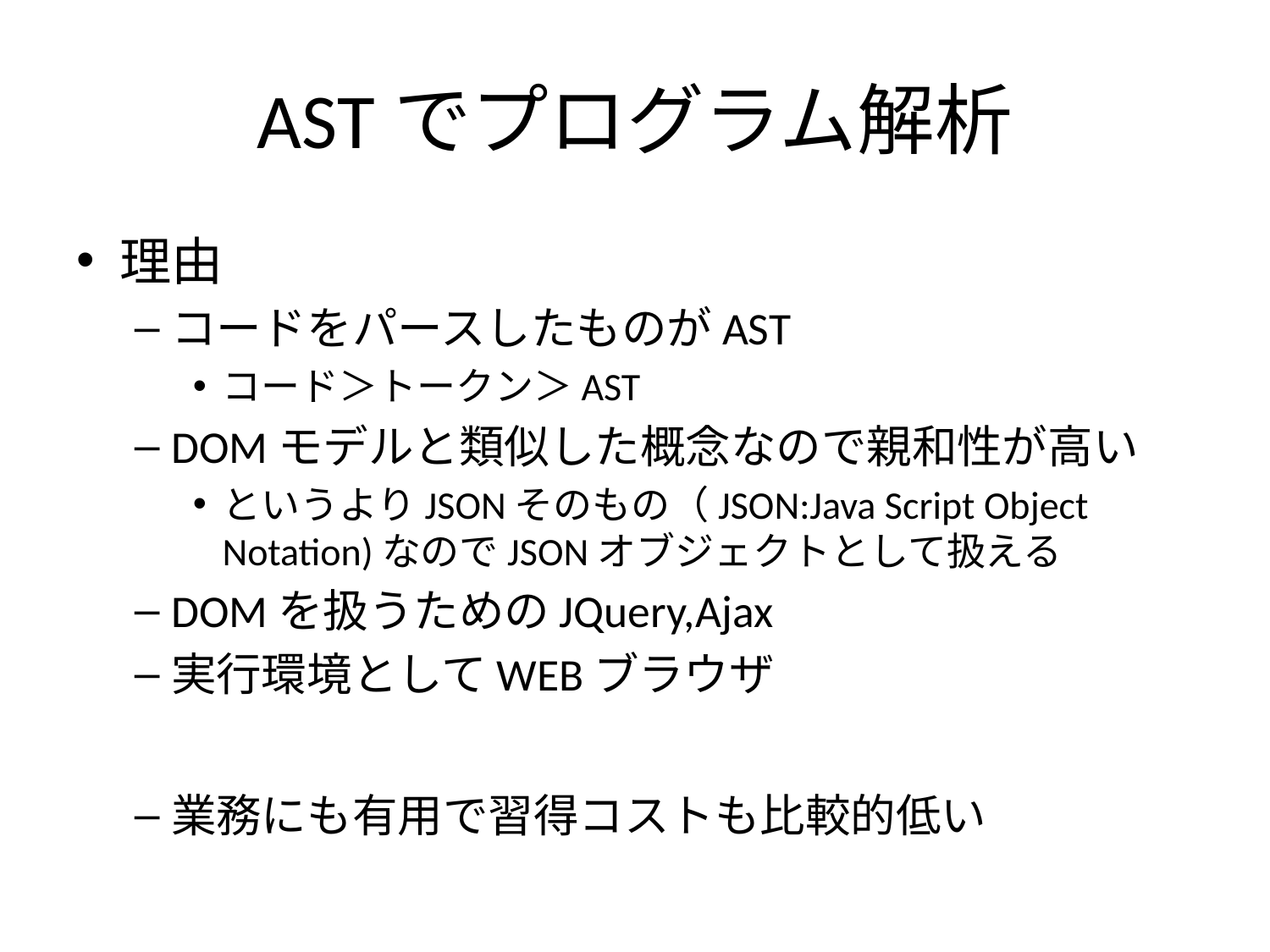

# ASTでプログラム解析
理由
コードをパースしたものがAST
コード＞トークン＞AST
DOMモデルと類似した概念なので親和性が高い
というよりJSONそのもの（JSON:Java Script Object Notation)なのでJSONオブジェクトとして扱える
DOMを扱うためのJQuery,Ajax
実行環境としてWEBブラウザ

業務にも有用で習得コストも比較的低い